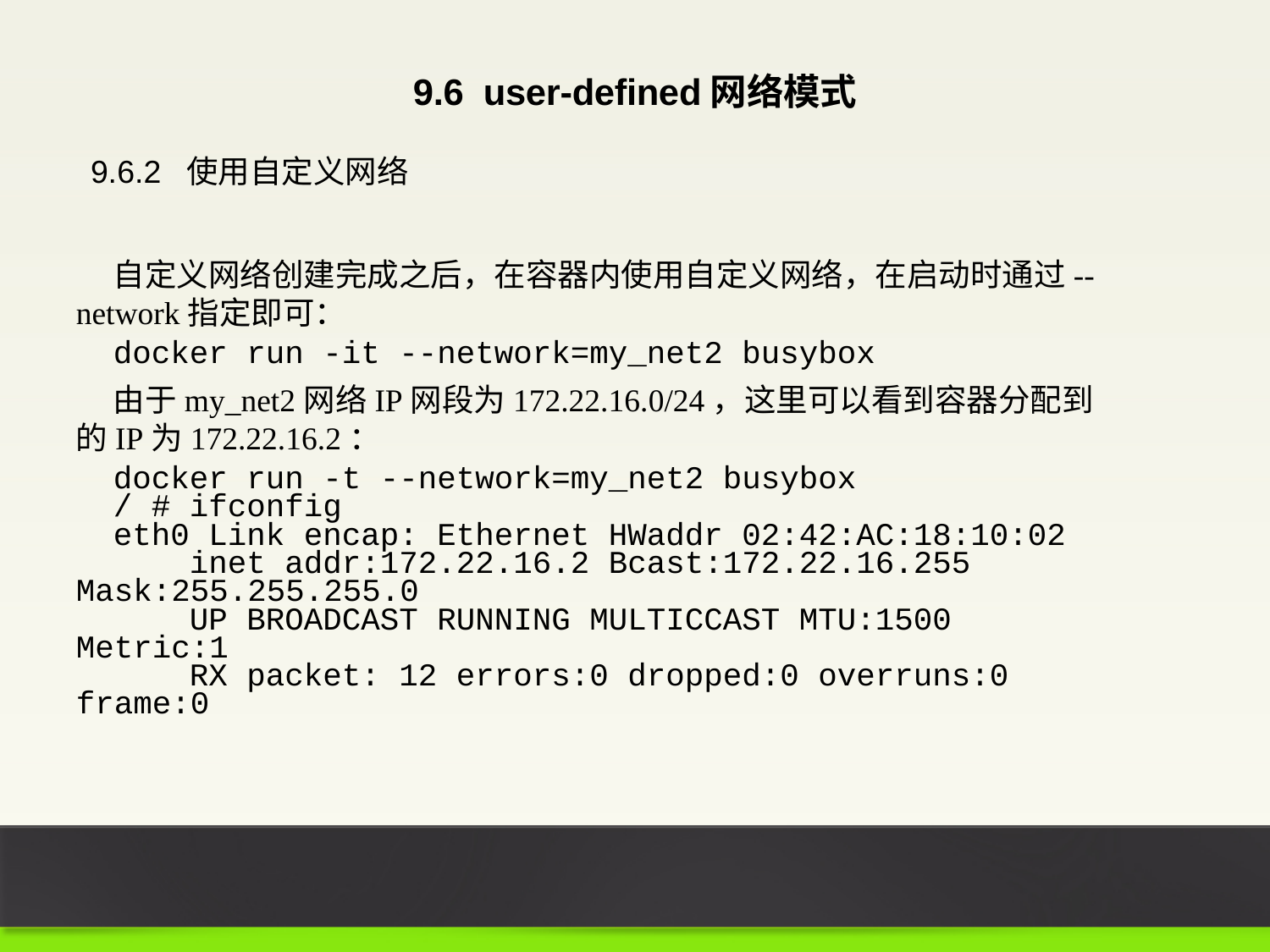

9.6  user-defined网络模式
9.6.2  使用自定义网络
自定义网络创建完成之后，在容器内使用自定义网络，在启动时通过--network指定即可：
docker run -it --network=my_net2 busybox
由于my_net2网络IP网段为172.22.16.0/24，这里可以看到容器分配到的IP为172.22.16.2：
docker run -t --network=my_net2 busybox
/ # ifconfig
eth0 Link encap: Ethernet HWaddr 02:42:AC:18:10:02
    inet addr:172.22.16.2 Bcast:172.22.16.255 Mask:255.255.255.0
    UP BROADCAST RUNNING MULTICCAST MTU:1500 Metric:1
    RX packet: 12 errors:0 dropped:0 overruns:0 frame:0